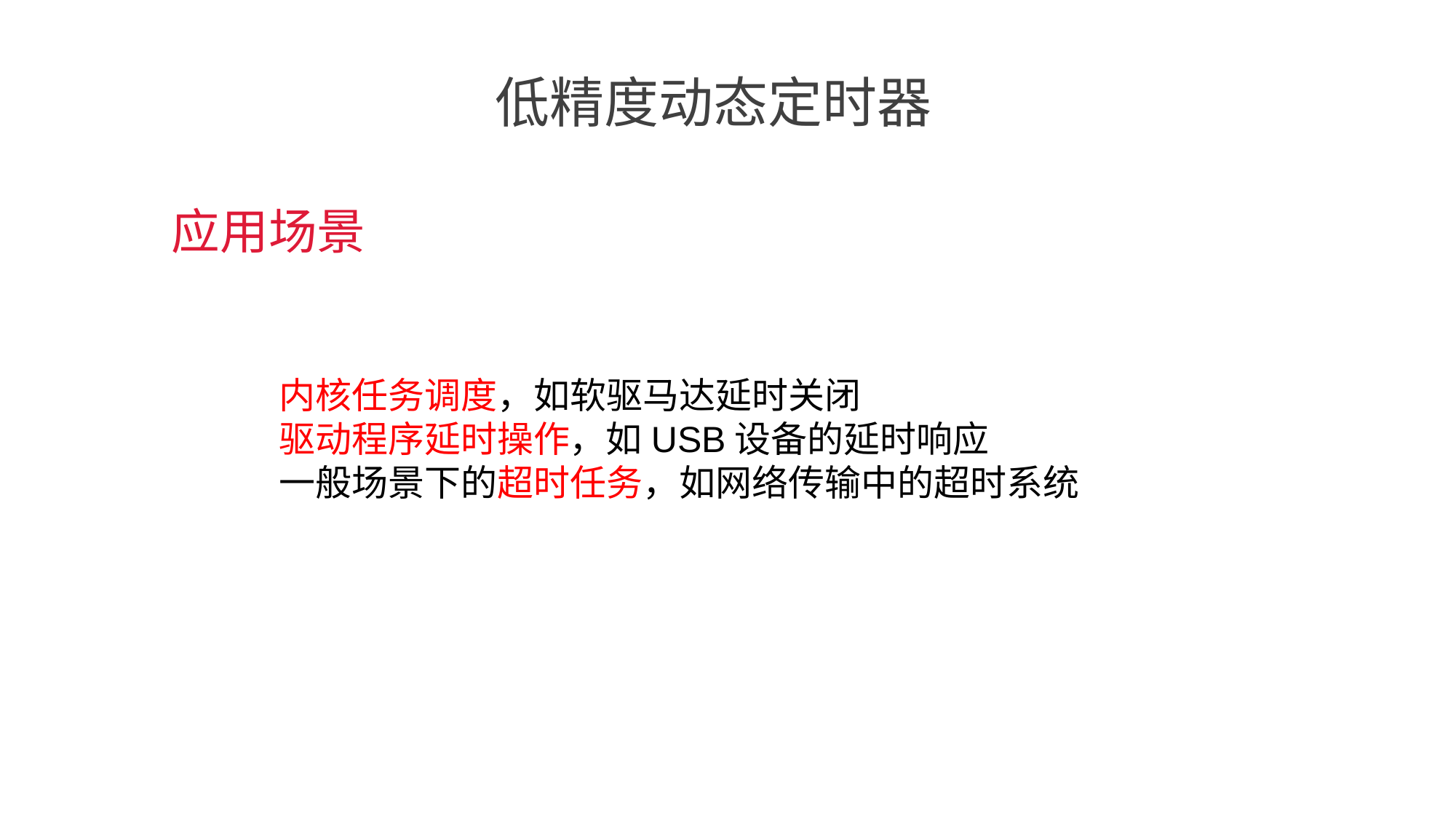

低精度动态定时器

应用场景

    内核任务调度，如软驱马达延时关闭
    驱动程序延时操作，如USB设备的延时响应
    一般场景下的超时任务，如网络传输中的超时系统